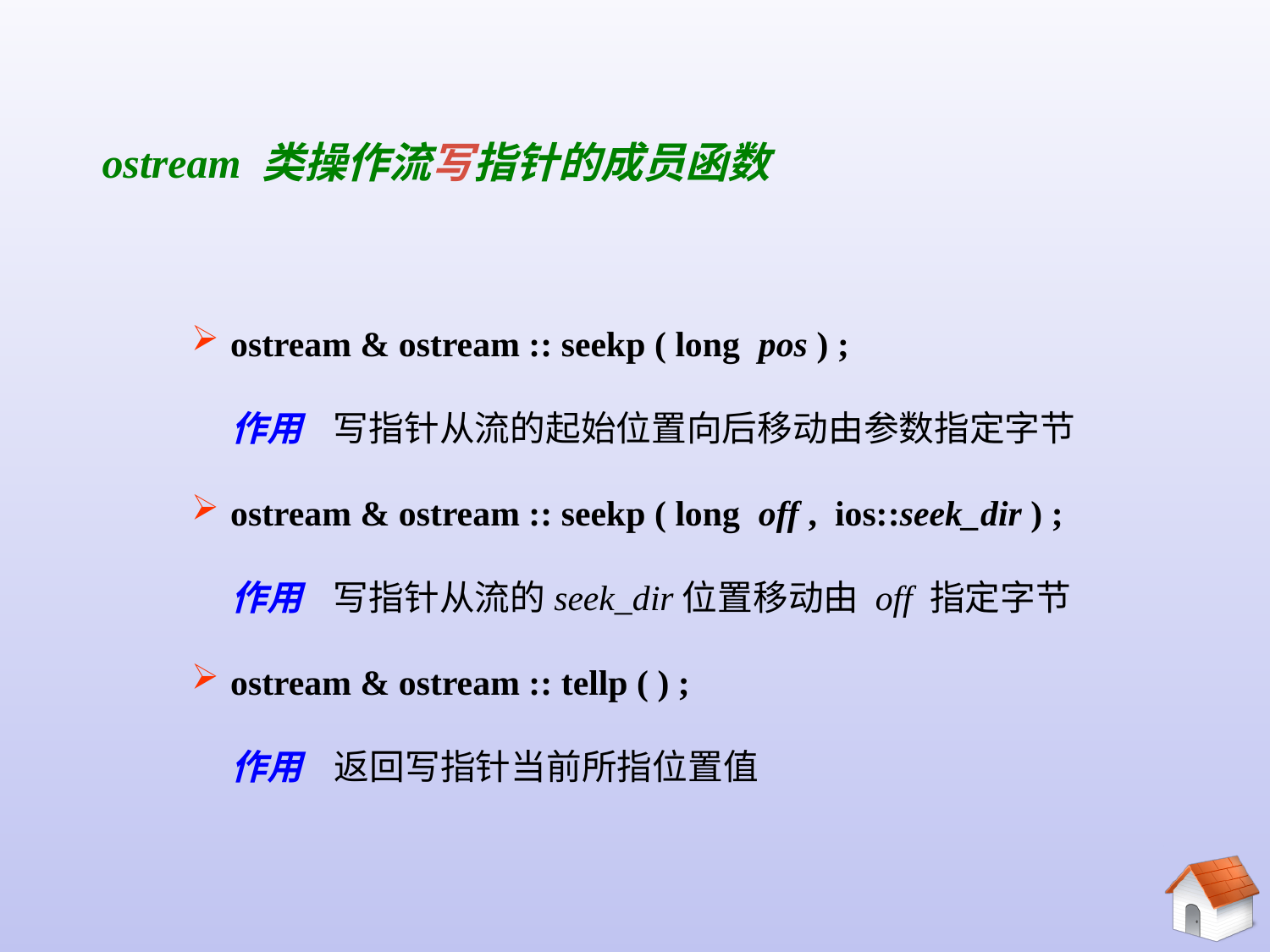

# 10.5.4  二进制文件
ostream 类操作流写指针的成员函数
 ostream & ostream :: seekp ( long  pos ) ;
    作用    写指针从流的起始位置向后移动由参数指定字节
 ostream & ostream :: seekp ( long  off ,  ios::seek_dir ) ;
    作用    写指针从流的seek_dir位置移动由 off 指定字节
 ostream & ostream :: tellp ( ) ;
    作用    返回写指针当前所指位置值